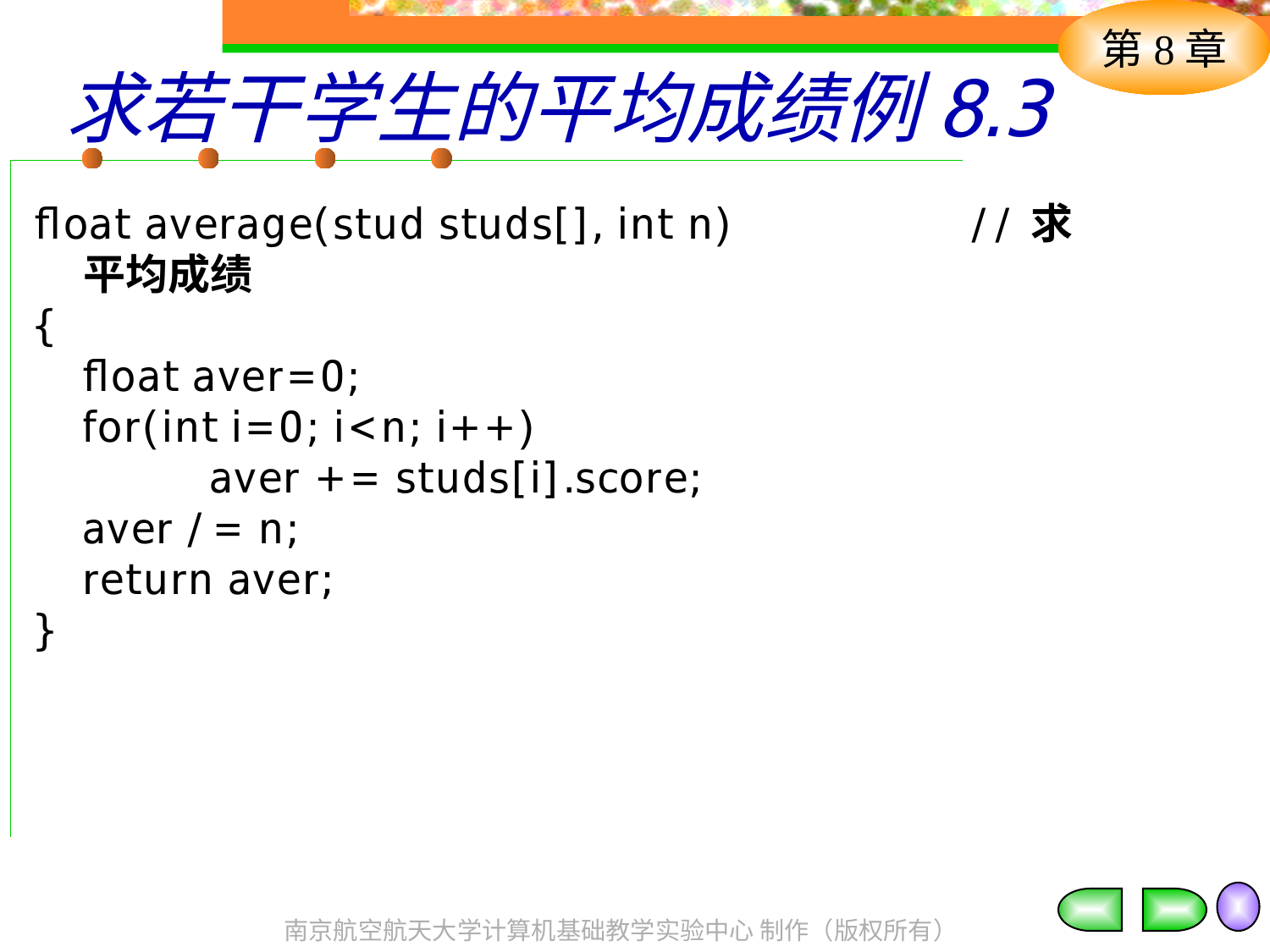

# 求若干学生的平均成绩例8.3
float average(stud studs[], int n)		//求平均成绩
{
	float aver=0;
	for(int i=0; i<n; i++)
      	aver += studs[i].score;
  	aver /= n;
	return aver;
}